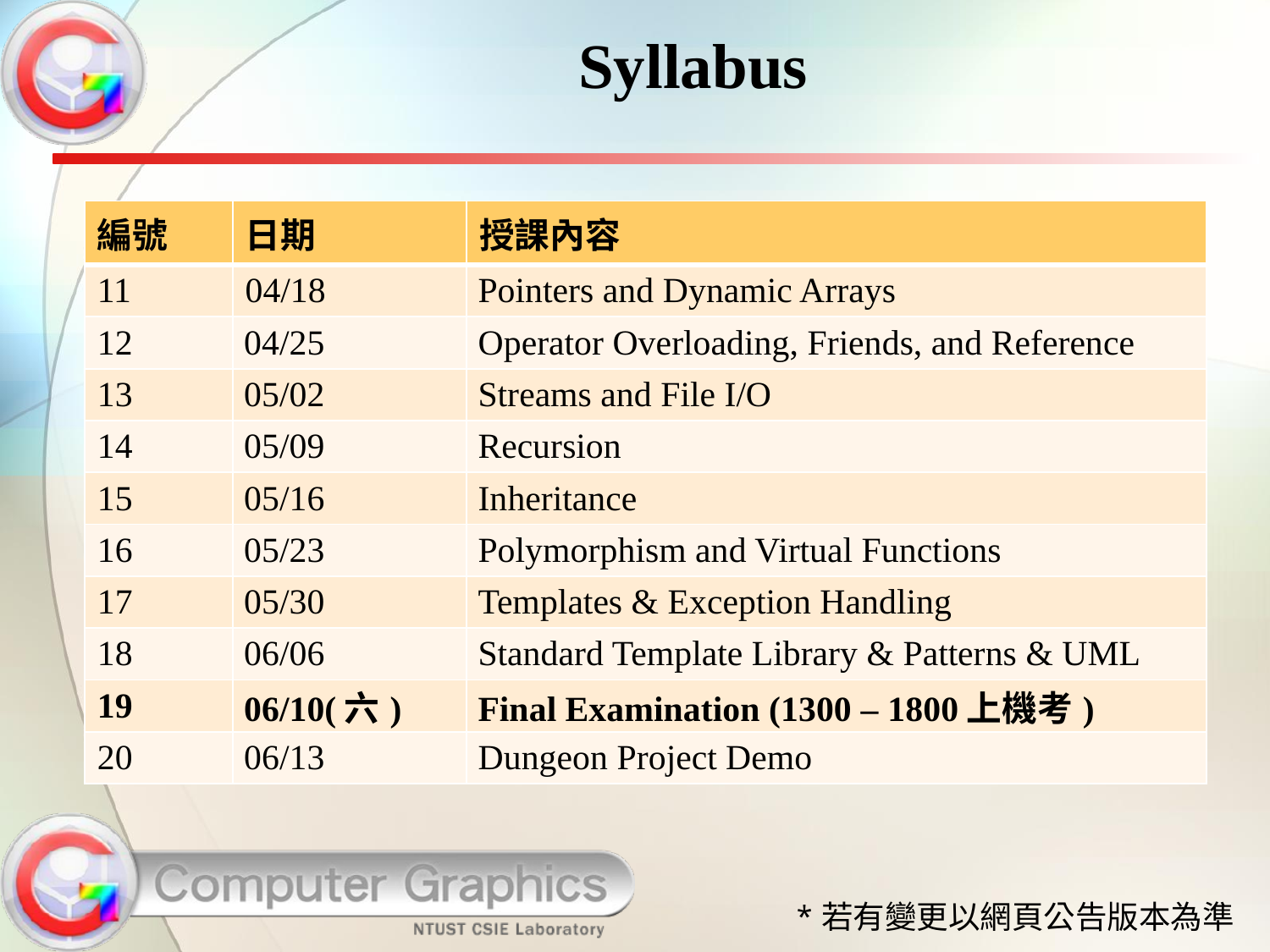

# Syllabus
| 編號 | 日期 | 授課內容 |
| --- | --- | --- |
| 11 | 04/18 | Pointers and Dynamic Arrays |
| 12 | 04/25 | Operator Overloading, Friends, and Reference |
| 13 | 05/02 | Streams and File I/O |
| 14 | 05/09 | Recursion |
| 15 | 05/16 | Inheritance |
| 16 | 05/23 | Polymorphism and Virtual Functions |
| 17 | 05/30 | Templates & Exception Handling |
| 18 | 06/06 | Standard Template Library & Patterns & UML |
| 19 | 06/10(六) | Final Examination (1300 – 1800上機考) |
| 20 | 06/13 | Dungeon Project Demo |

*若有變更以網頁公告版本為準